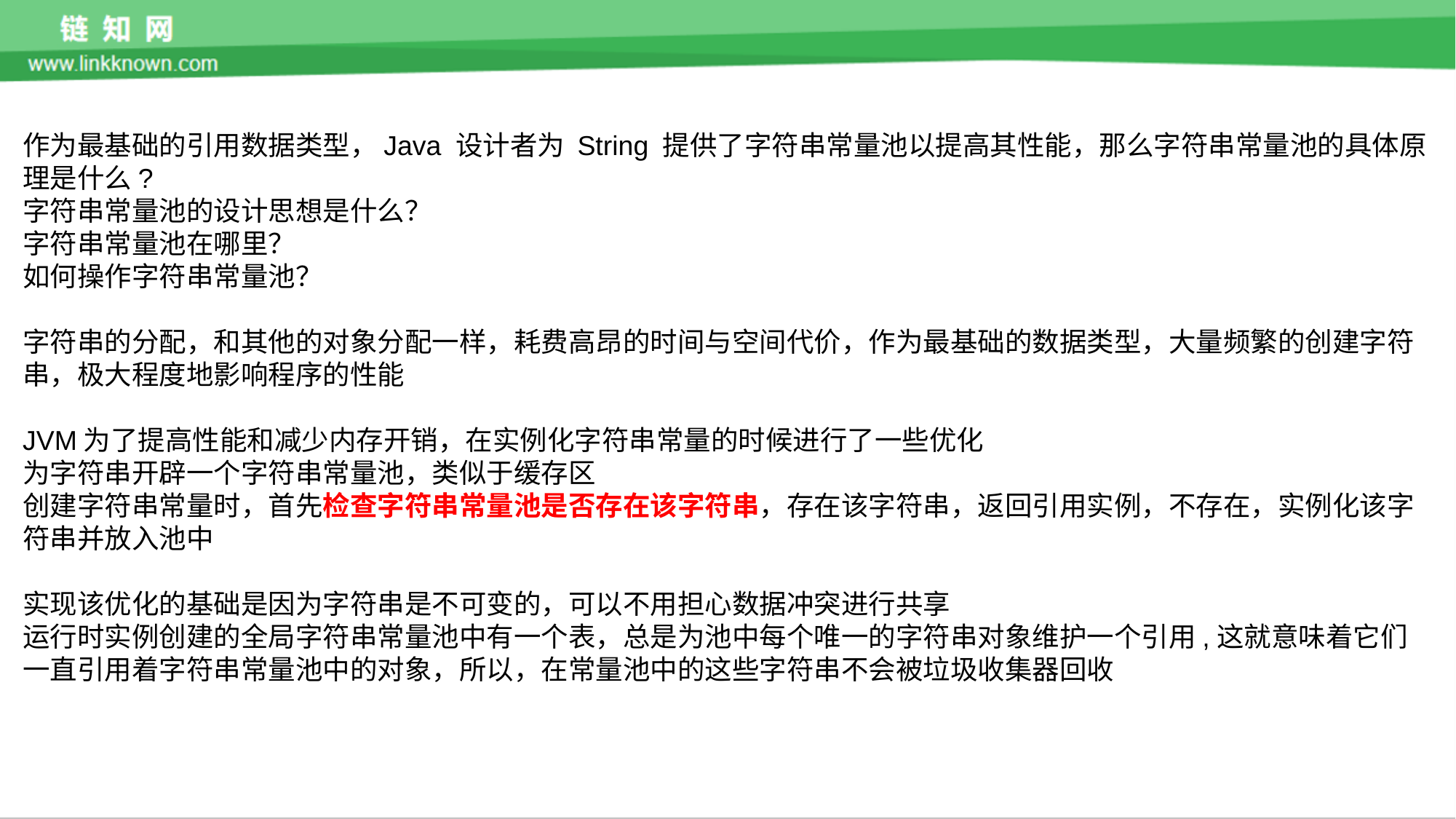

作为最基础的引用数据类型，Java 设计者为 String 提供了字符串常量池以提高其性能，那么字符串常量池的具体原理是什么?
字符串常量池的设计思想是什么？
字符串常量池在哪里？
如何操作字符串常量池？

字符串的分配，和其他的对象分配一样，耗费高昂的时间与空间代价，作为最基础的数据类型，大量频繁的创建字符串，极大程度地影响程序的性能

JVM为了提高性能和减少内存开销，在实例化字符串常量的时候进行了一些优化
为字符串开辟一个字符串常量池，类似于缓存区
创建字符串常量时，首先检查字符串常量池是否存在该字符串，存在该字符串，返回引用实例，不存在，实例化该字符串并放入池中

实现该优化的基础是因为字符串是不可变的，可以不用担心数据冲突进行共享
运行时实例创建的全局字符串常量池中有一个表，总是为池中每个唯一的字符串对象维护一个引用,这就意味着它们一直引用着字符串常量池中的对象，所以，在常量池中的这些字符串不会被垃圾收集器回收